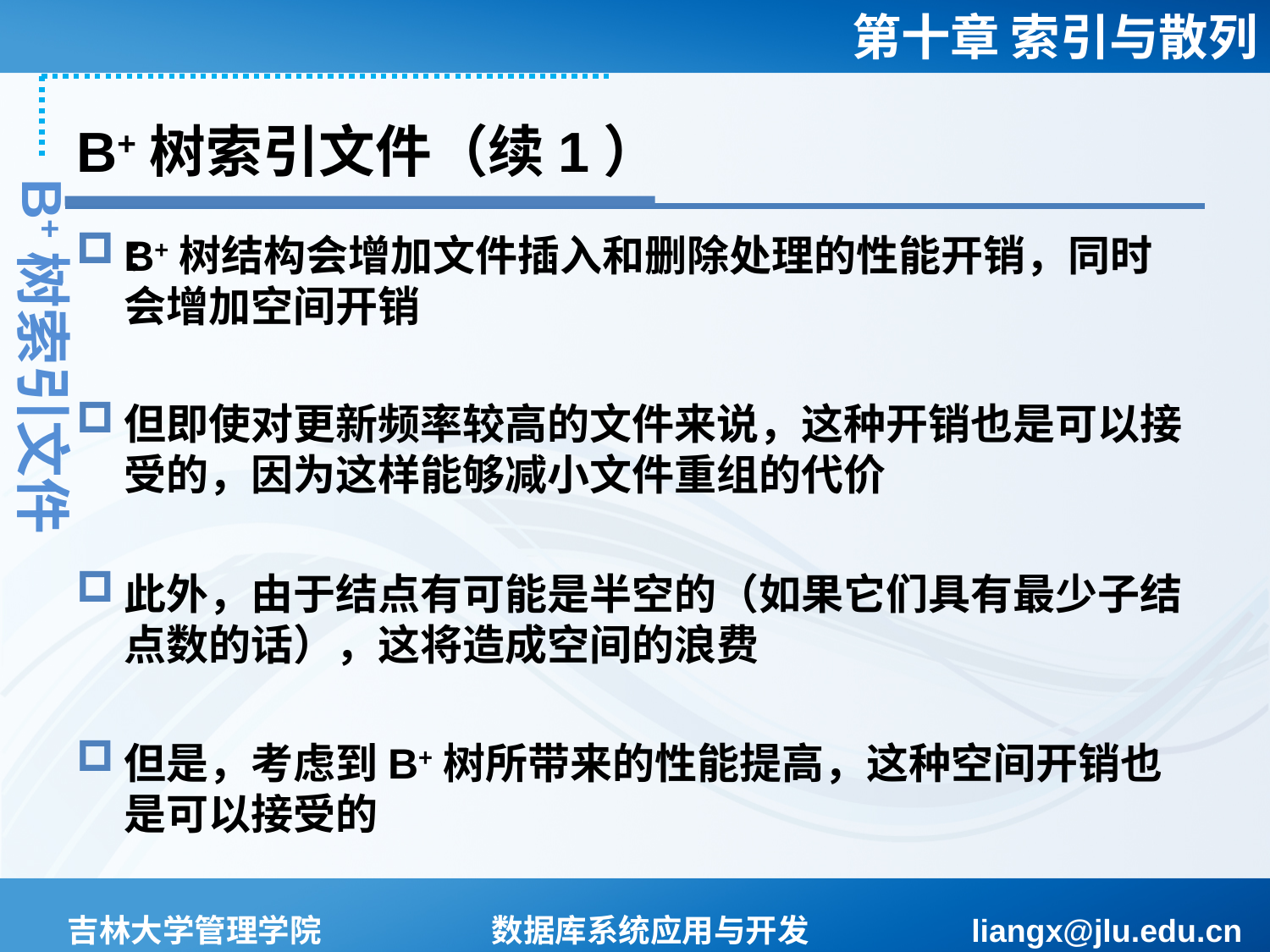

# B+树索引文件（续1）
B+树索引文件
：

B+树结构会增加文件插入和删除处理的性能开销，同时会增加空间开销

但即使对更新频率较高的文件来说，这种开销也是可以接受的，因为这样能够减小文件重组的代价

此外，由于结点有可能是半空的（如果它们具有最少子结点数的话），这将造成空间的浪费

但是，考虑到B+树所带来的性能提高，这种空间开销也是可以接受的